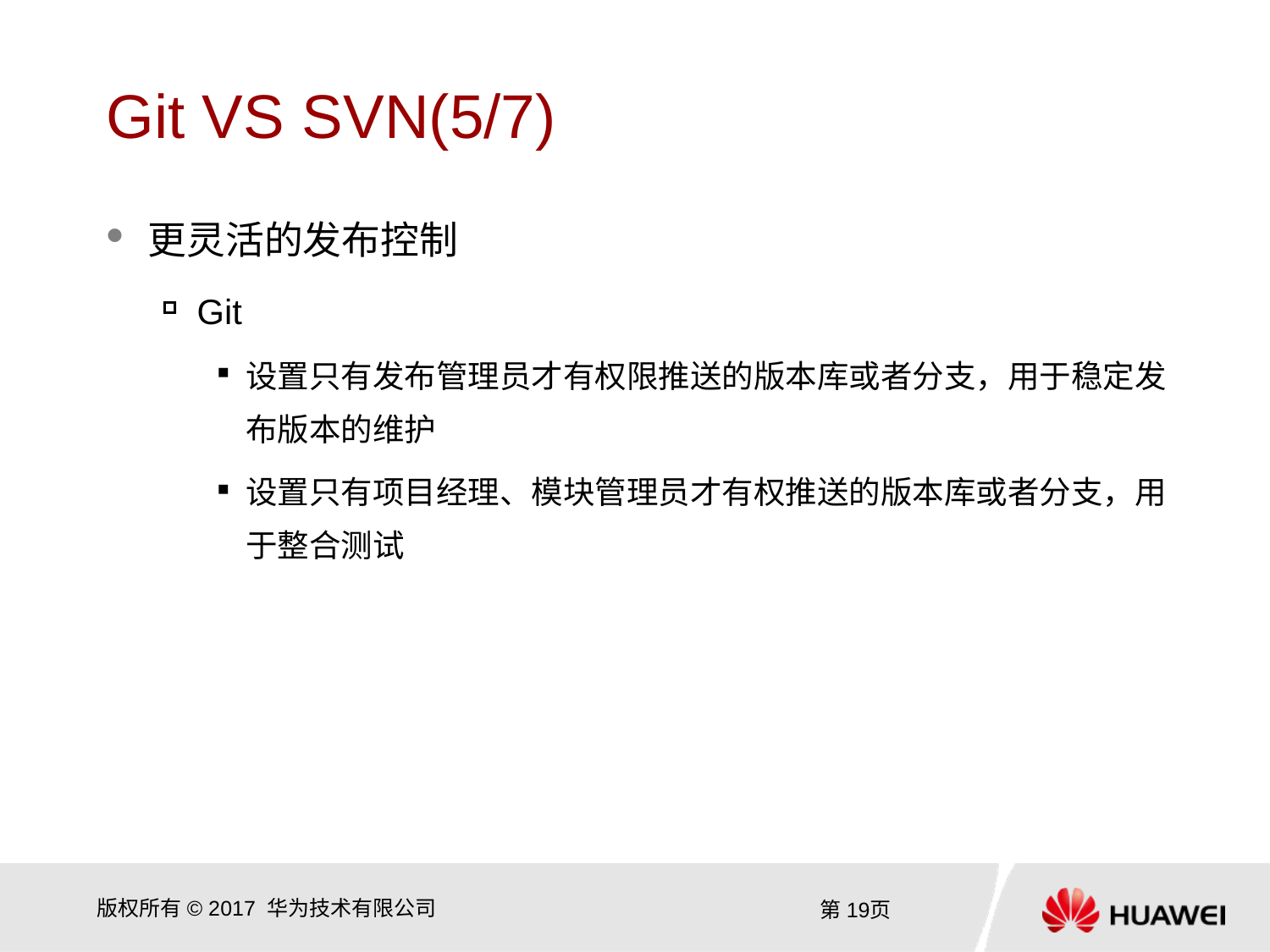

# Git VS SVN(5/7)
更灵活的发布控制
Git
设置只有发布管理员才有权限推送的版本库或者分支，用于稳定发布版本的维护
设置只有项目经理、模块管理员才有权推送的版本库或者分支，用于整合测试